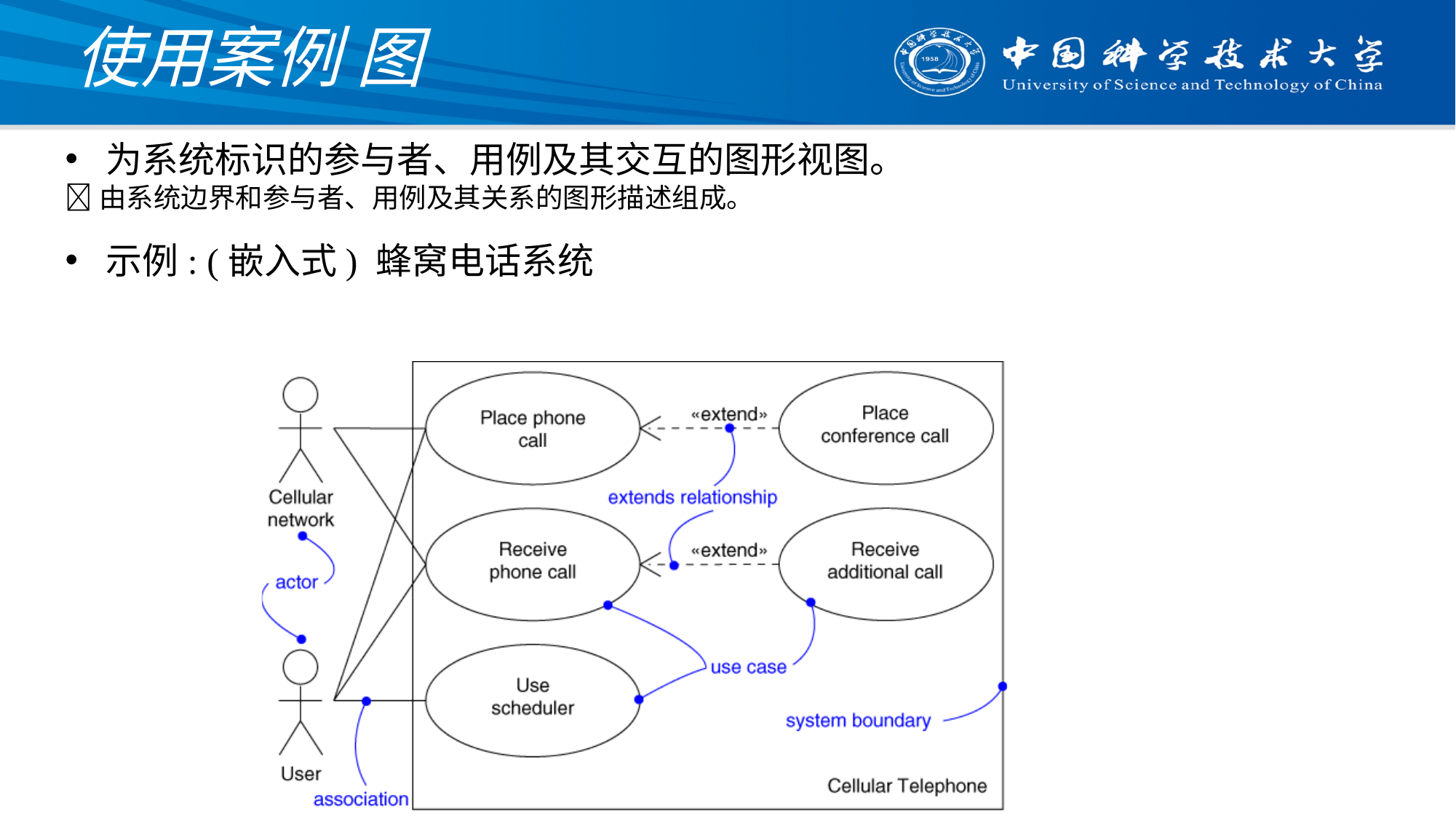

# 使用案例 图
为系统标识的参与者、用例及其交互的图形视图。
÷由系统边界和参与者、用例及其关系的图形描述组成。
示例: (嵌入式) 蜂窝电话系统